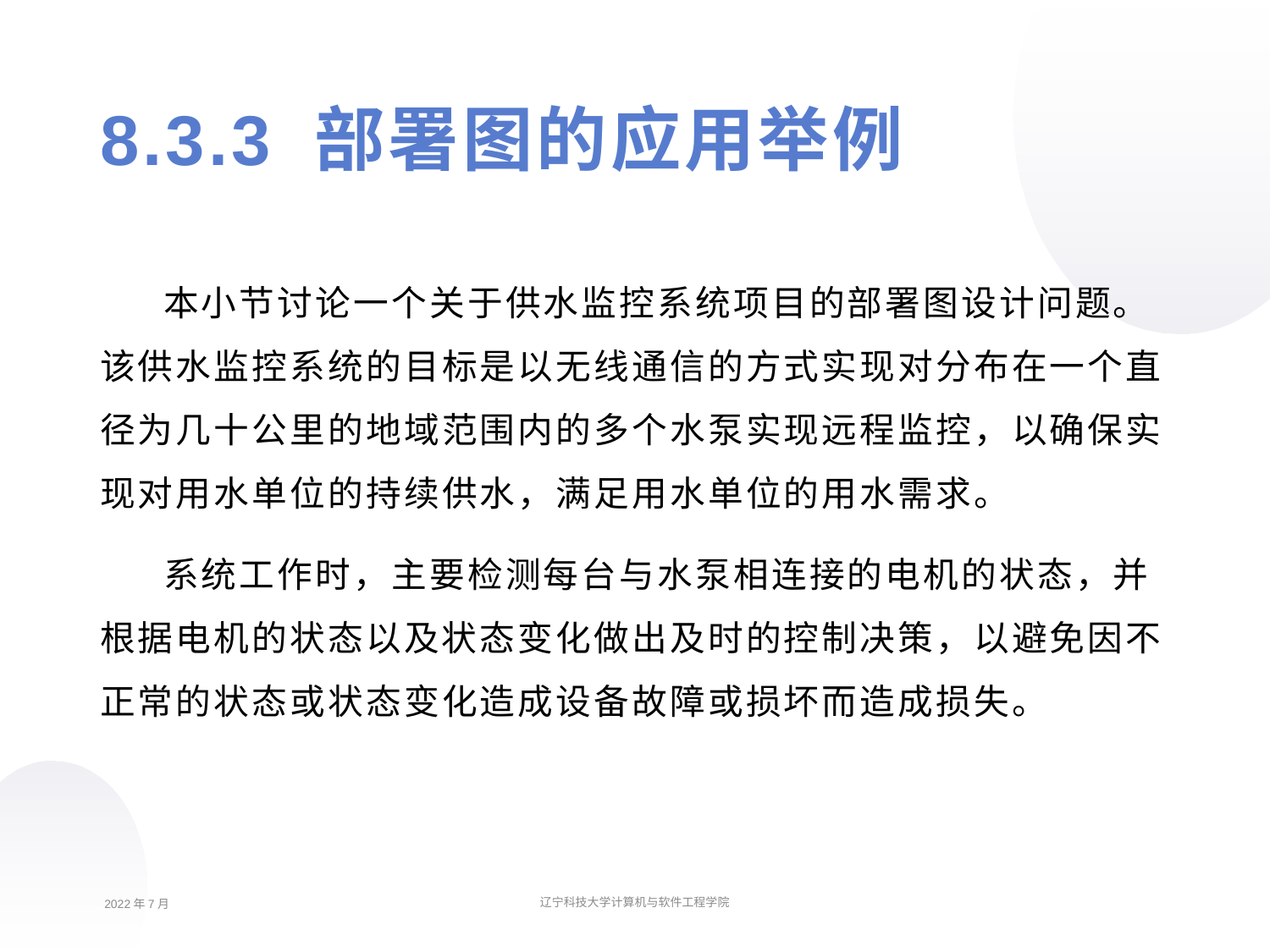

8.3.3 部署图的应用举例
本小节讨论一个关于供水监控系统项目的部署图设计问题。该供水监控系统的目标是以无线通信的方式实现对分布在一个直径为几十公里的地域范围内的多个水泵实现远程监控，以确保实现对用水单位的持续供水，满足用水单位的用水需求。
系统工作时，主要检测每台与水泵相连接的电机的状态，并根据电机的状态以及状态变化做出及时的控制决策，以避免因不正常的状态或状态变化造成设备故障或损坏而造成损失。

2022年7月
辽宁科技大学计算机与软件工程学院
84